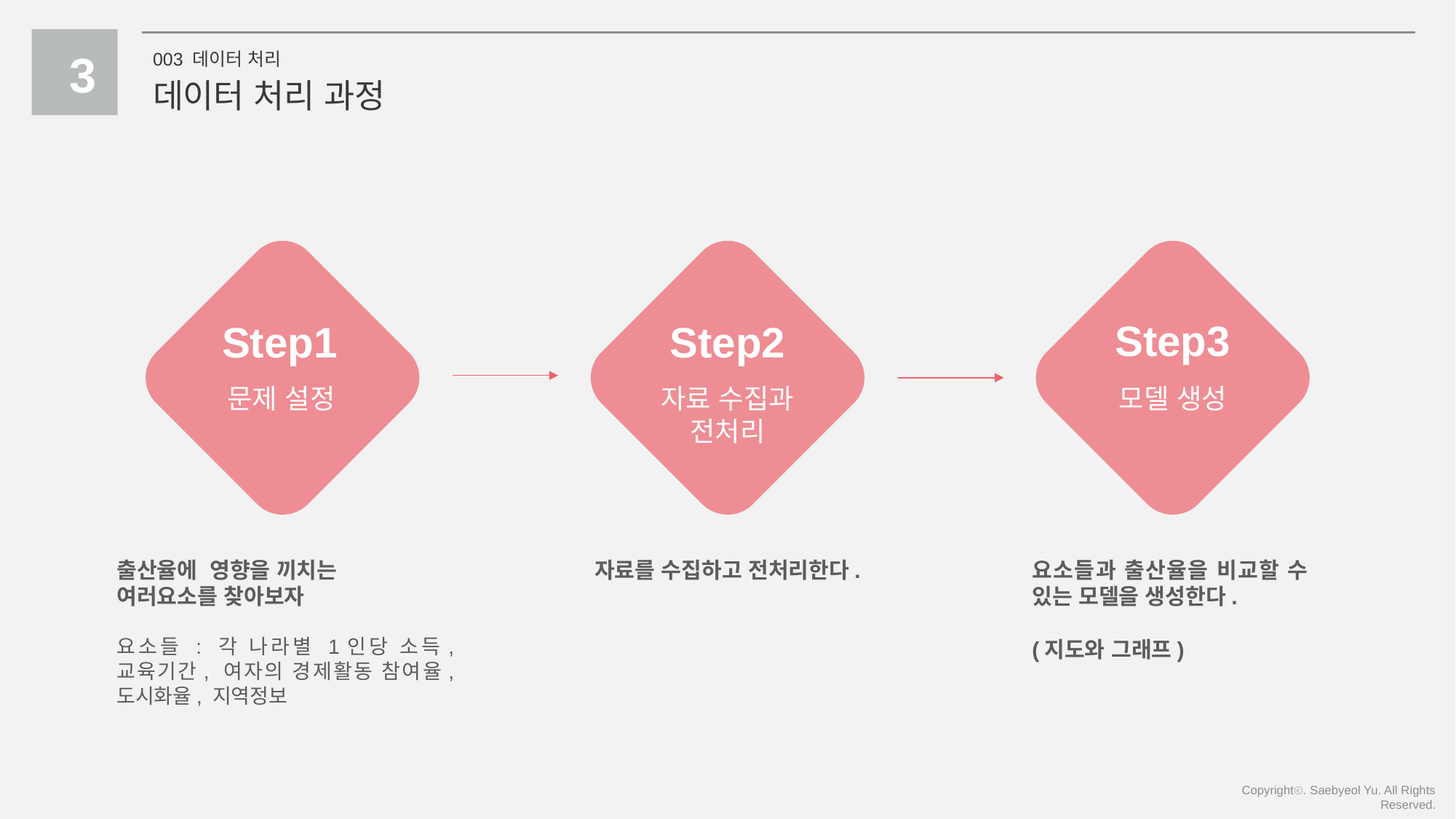

3
003 데이터 처리
데이터 처리 과정

Step3
Step1
Step2
문제 설정
자료 수집과 전처리
모델 생성
출산율에  영향을 끼치는
여러요소를 찾아보자

요소들 : 각 나라별 1인당 소득, 교육기간, 여자의 경제활동 참여율, 도시화율, 지역정보
자료를 수집하고 전처리한다.

요소들과 출산율을 비교할 수 있는 모델을 생성한다.

(지도와 그래프)